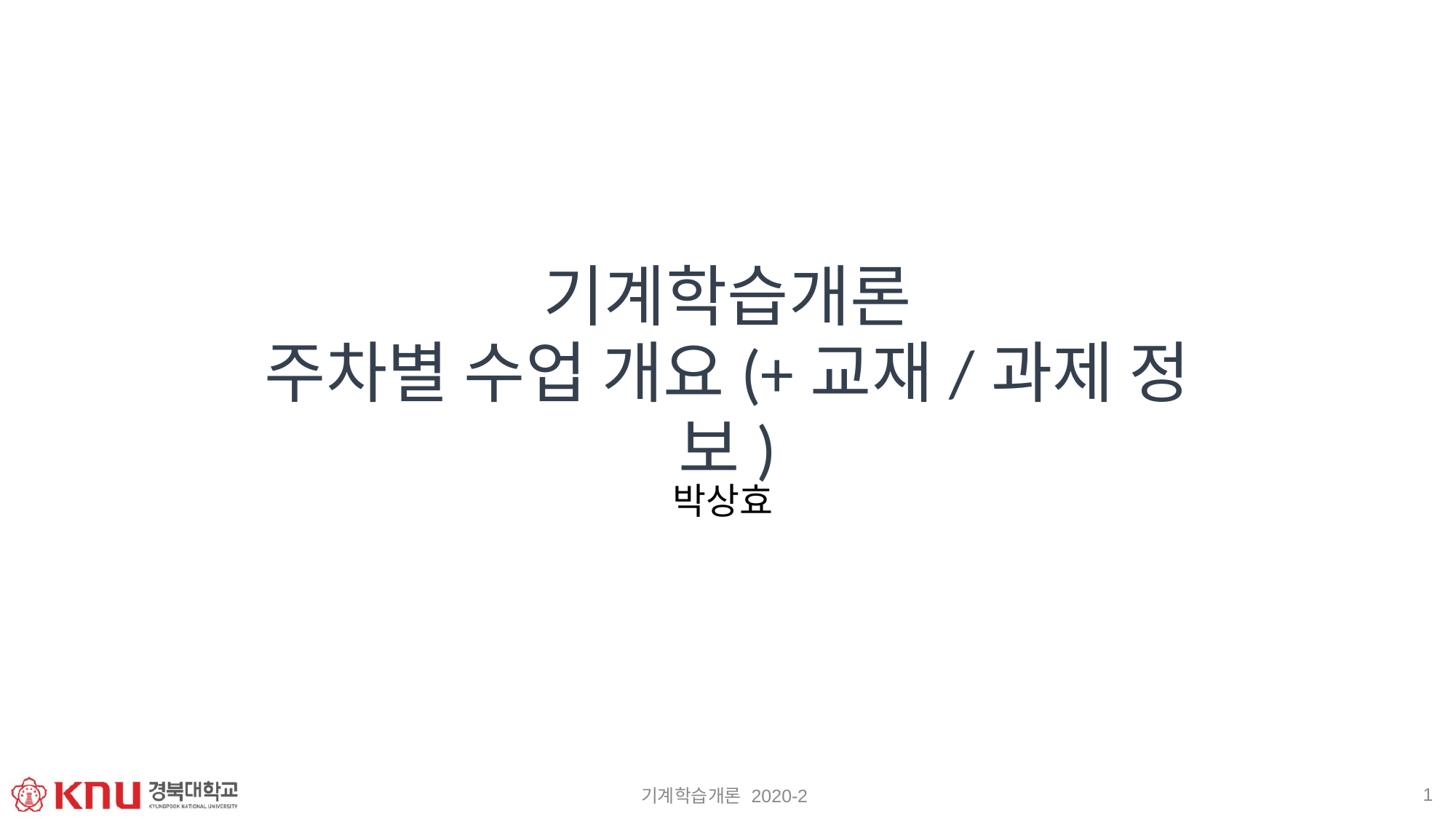

# 기계학습개론
주차별 수업 개요(+교재/과제 정보)
박상효
1
기계학습개론 2020-2